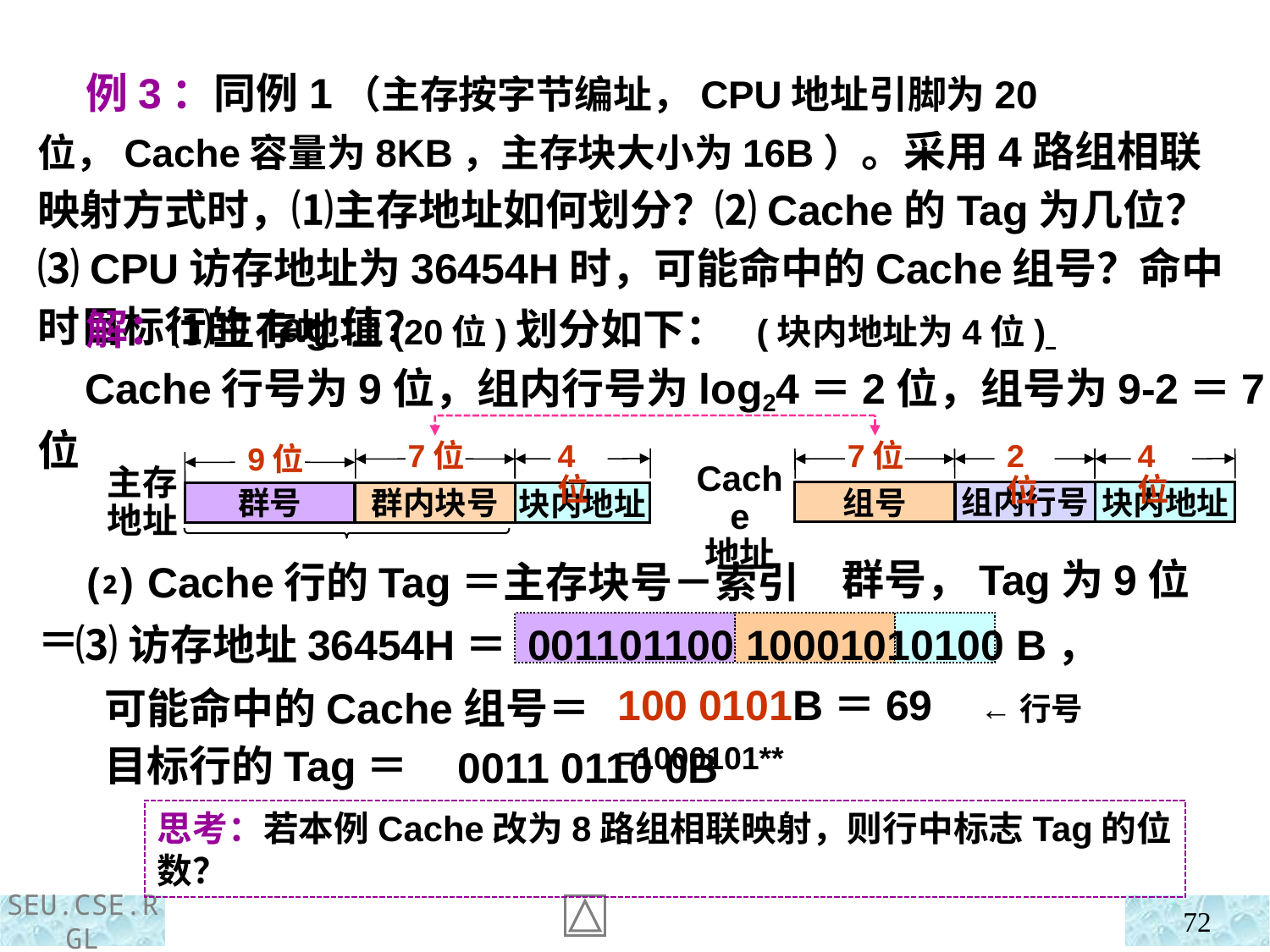

例3：同例1（主存按字节编址，CPU地址引脚为20位，Cache容量为8KB，主存块大小为16B）。采用4路组相联映射方式时，⑴主存地址如何划分？⑵Cache的Tag为几位？⑶CPU访存地址为36454H时，可能命中的Cache组号？命中时目标行的Tag值？
    解：⑴主存地址(20位)划分如下：  (块内地址为4位)
    Cache行号为9位，组内行号为log24＝2位，组号为9-2＝7位

Cache
地址
组号
组内行号
块内地址
主存
地址
群号
群内块号
块内地址

4位

4位

7位
2位

7位

9位

群号，Tag为9位
    ⑵ Cache行的Tag＝主存块号－索引＝
    ⑶访存地址36454H＝ 001101100 10001010100 B，
      可能命中的Cache组号＝
      目标行的Tag＝

100 0101B＝69    ←行号=1000101**
0011 0110 0B
思考：若本例Cache改为8路组相联映射，则行中标志Tag的位数？
72